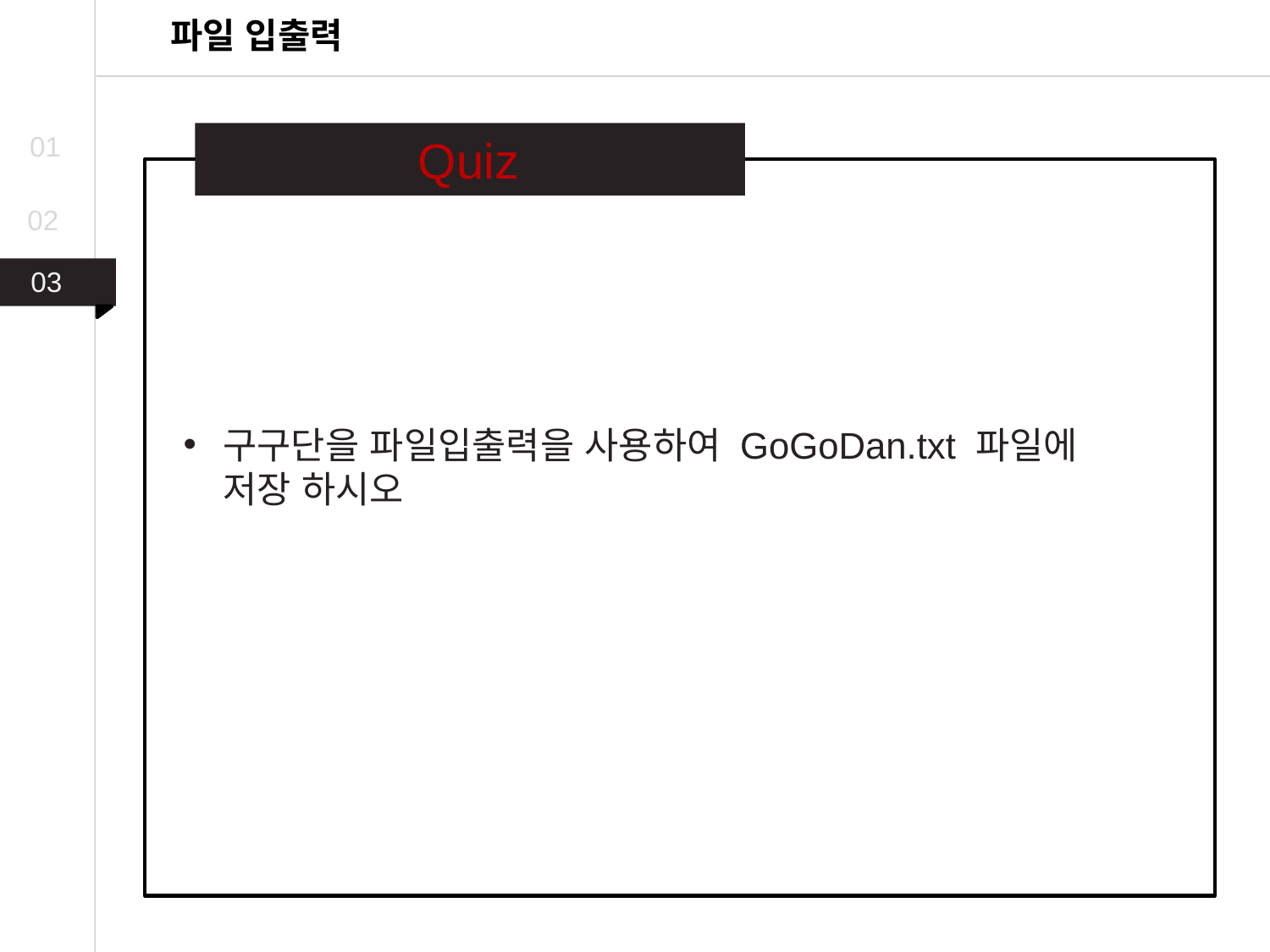

파일 입출력
01
Quiz

02
03

03
02

구구단을 파일입출력을 사용하여 GoGoDan.txt 파일에    저장 하시오